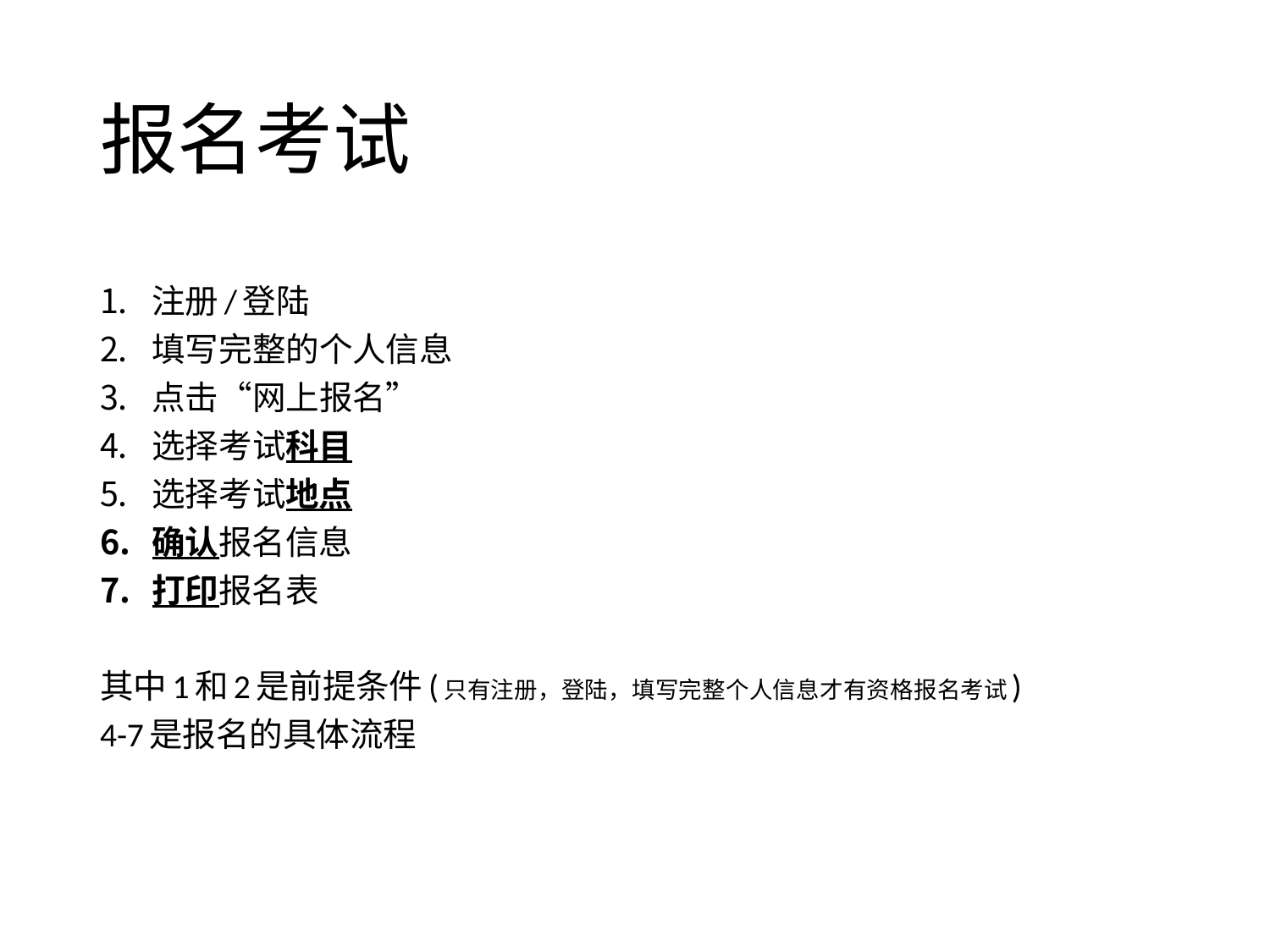

# 报名考试
注册/登陆
填写完整的个人信息
点击“网上报名”
选择考试科目
选择考试地点
确认报名信息
打印报名表

其中1和2是前提条件(只有注册，登陆，填写完整个人信息才有资格报名考试)
4-7是报名的具体流程